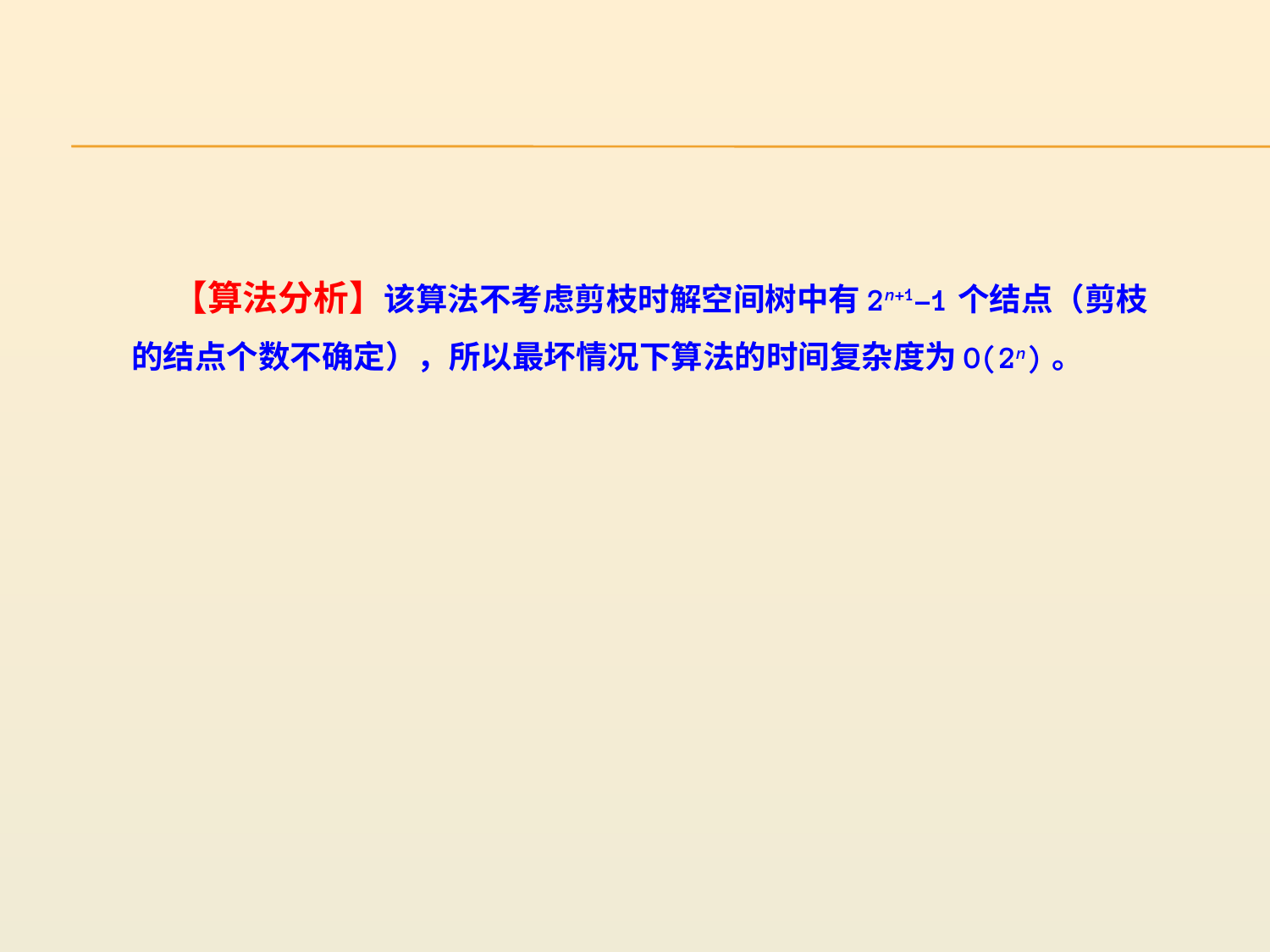

【算法分析】该算法不考虑剪枝时解空间树中有2n+1-1个结点（剪枝的结点个数不确定），所以最坏情况下算法的时间复杂度为O(2n)。